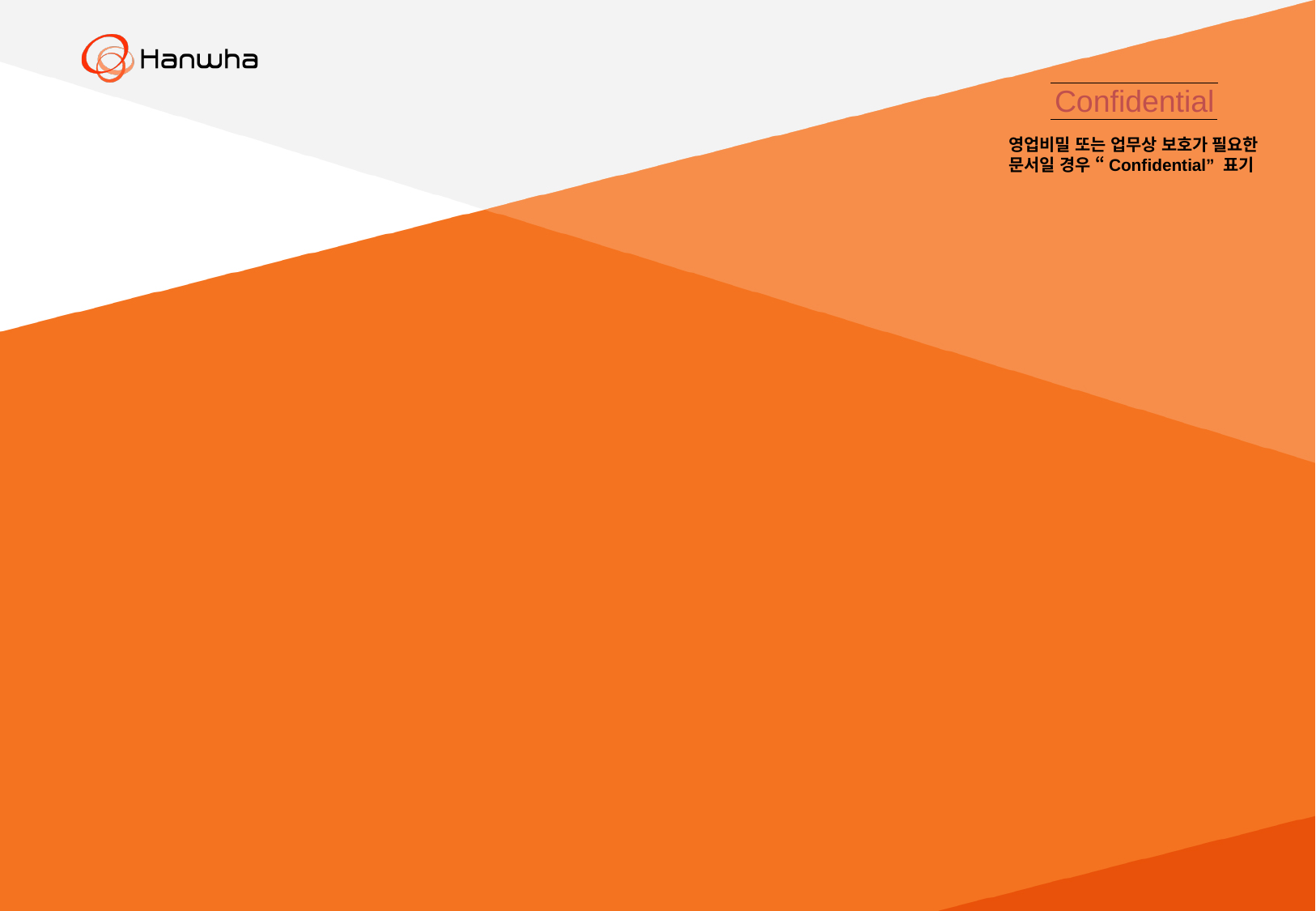

Confidential
영업비밀 또는 업무상 보호가 필요한 문서일 경우 “Confidential” 표기
CodeReview점검 Tool
개발 계획서
2024.03.14
기술혁신팀